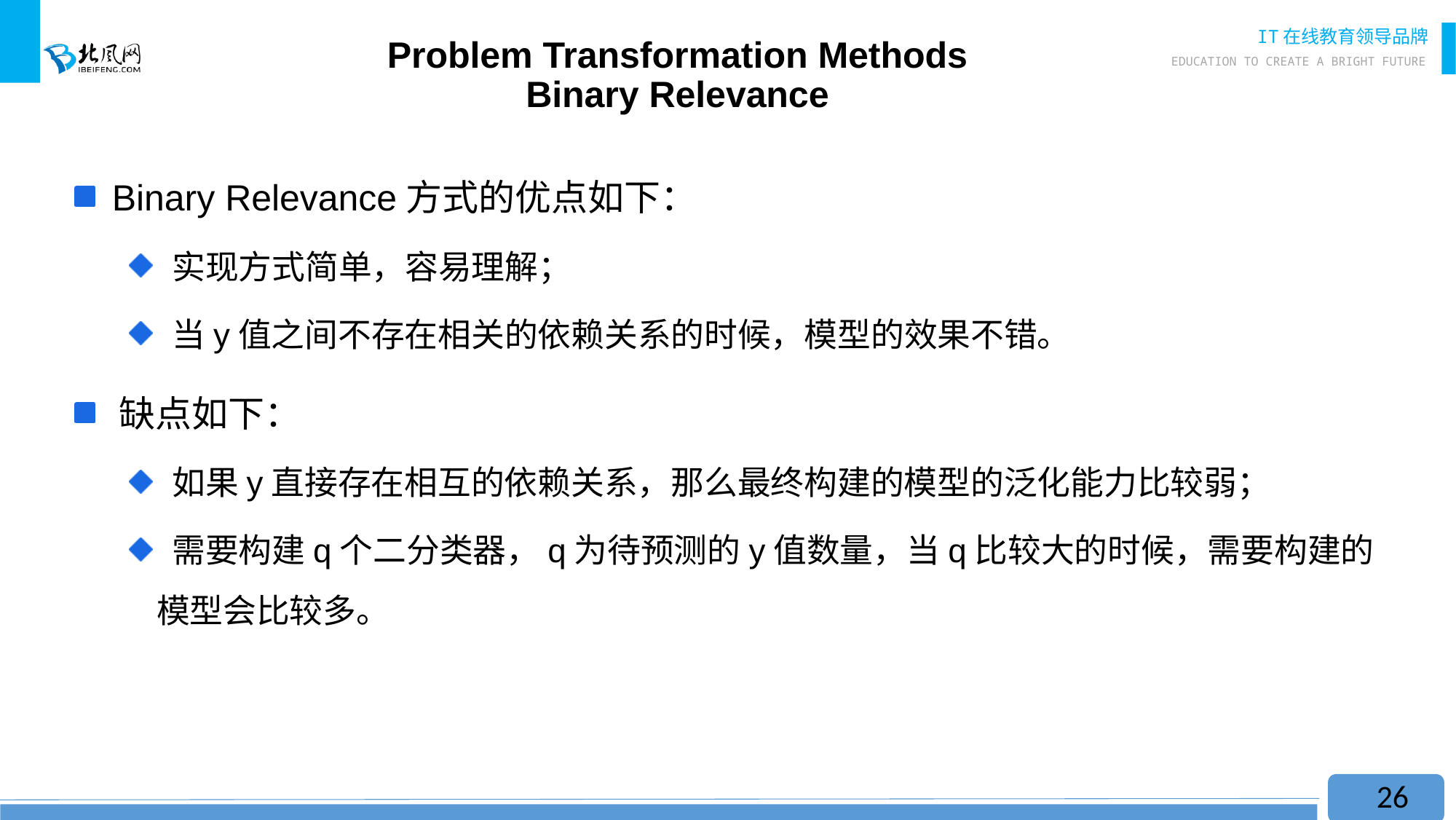

# Problem Transformation Methods Binary Relevance
 Binary Relevance方式的优点如下：
 实现方式简单，容易理解；
 当y值之间不存在相关的依赖关系的时候，模型的效果不错。
 缺点如下：
 如果y直接存在相互的依赖关系，那么最终构建的模型的泛化能力比较弱；
 需要构建q个二分类器，q为待预测的y值数量，当q比较大的时候，需要构建的模型会比较多。